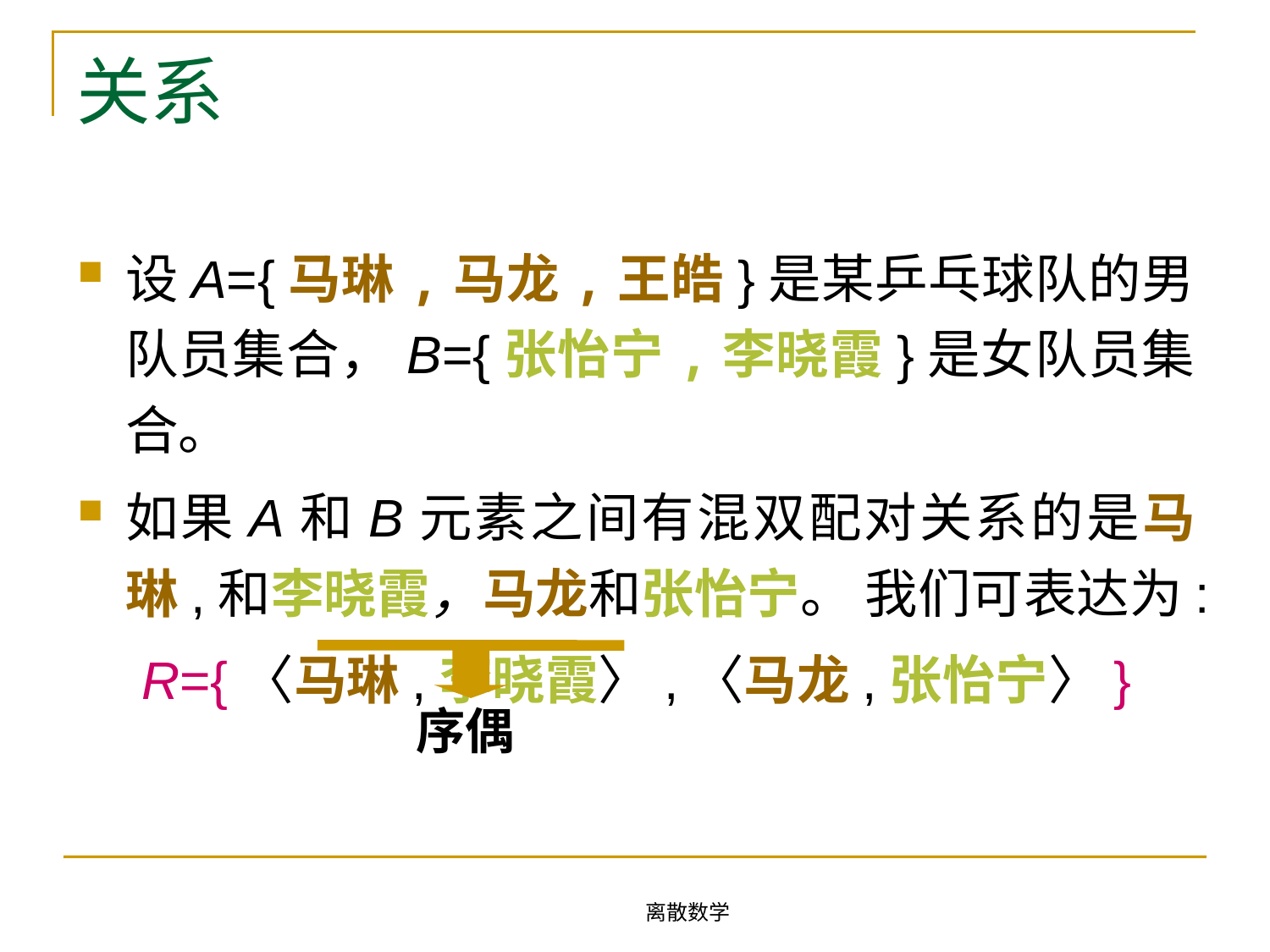

# 关系
设A={马琳,马龙,王皓}是某乒乓球队的男队员集合，B={张怡宁,李晓霞}是女队员集合。
如果A和B元素之间有混双配对关系的是马琳,和李晓霞，马龙和张怡宁。 我们可表达为:
R={〈马琳,李晓霞〉,〈马龙,张怡宁〉}

序偶

离散数学
36